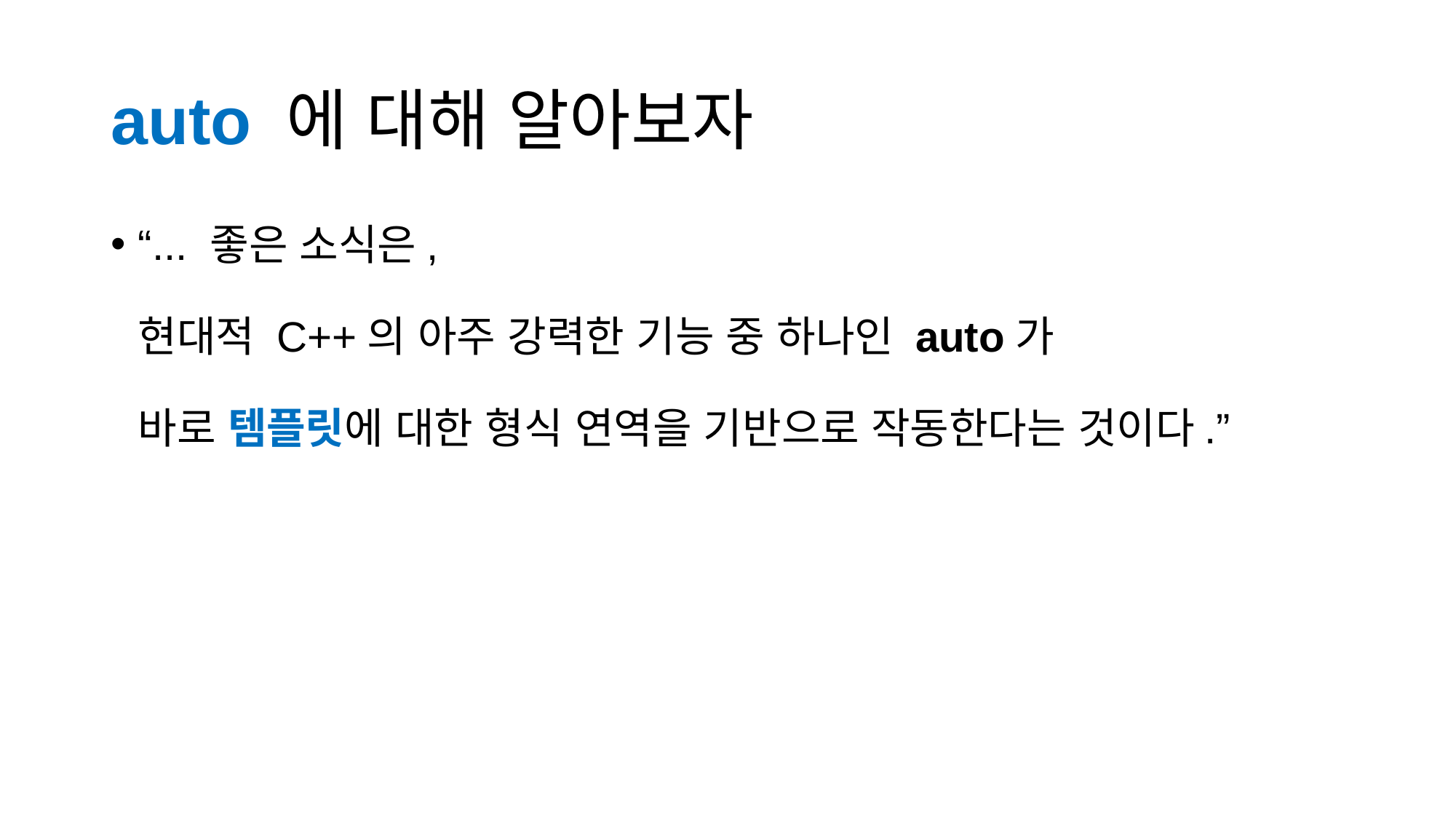

# auto 에 대해 알아보자
“... 좋은 소식은,
현대적 C++의 아주 강력한 기능 중 하나인 auto가
바로 템플릿에 대한 형식 연역을 기반으로 작동한다는 것이다.”